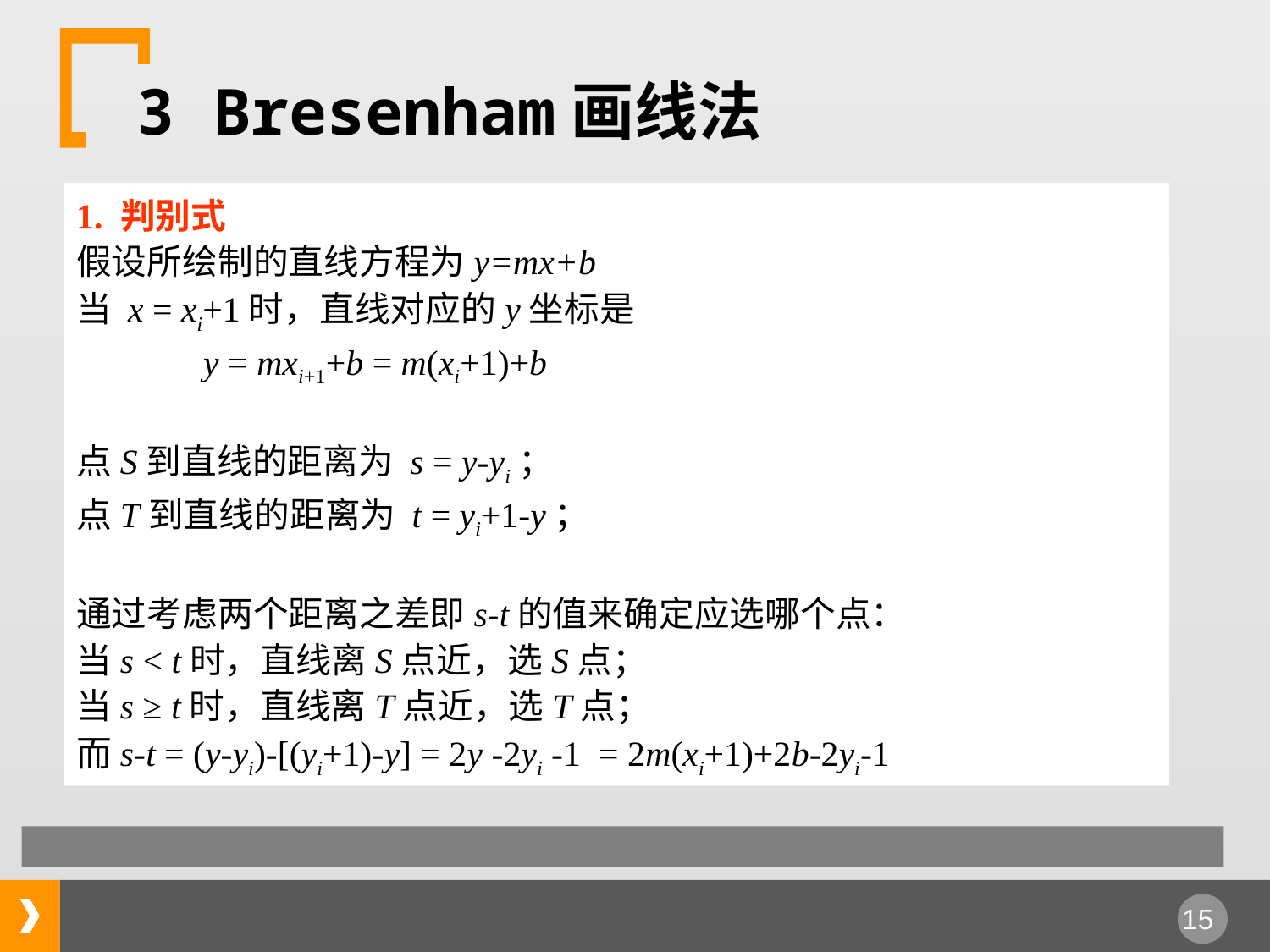

3 Bresenham画线法
1. 判别式
假设所绘制的直线方程为y=mx+b
当 x = xi+1时，直线对应的y坐标是
	y = mxi+1+b = m(xi+1)+b

点S到直线的距离为 s = y-yi；
点T到直线的距离为 t = yi+1-y；

通过考虑两个距离之差即s-t的值来确定应选哪个点：
当s < t时，直线离S点近，选S点；
当s ≥ t时，直线离T点近，选T点；
而s-t = (y-yi)-[(yi+1)-y] = 2y -2yi -1  = 2m(xi+1)+2b-2yi-1